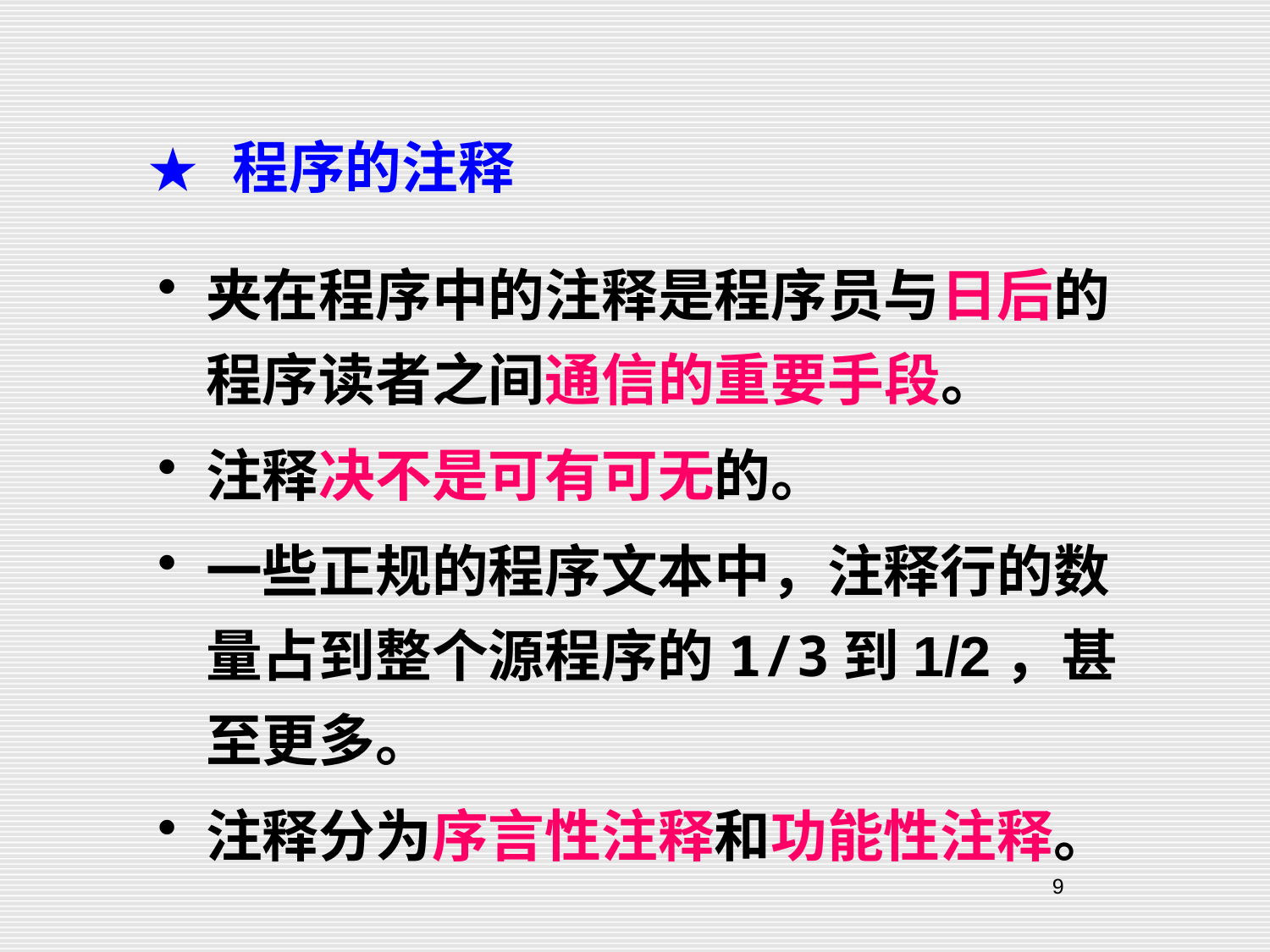

★  程序的注释
夹在程序中的注释是程序员与日后的程序读者之间通信的重要手段。
注释决不是可有可无的。
一些正规的程序文本中，注释行的数量占到整个源程序的1/3到1/2，甚至更多。
注释分为序言性注释和功能性注释。
9